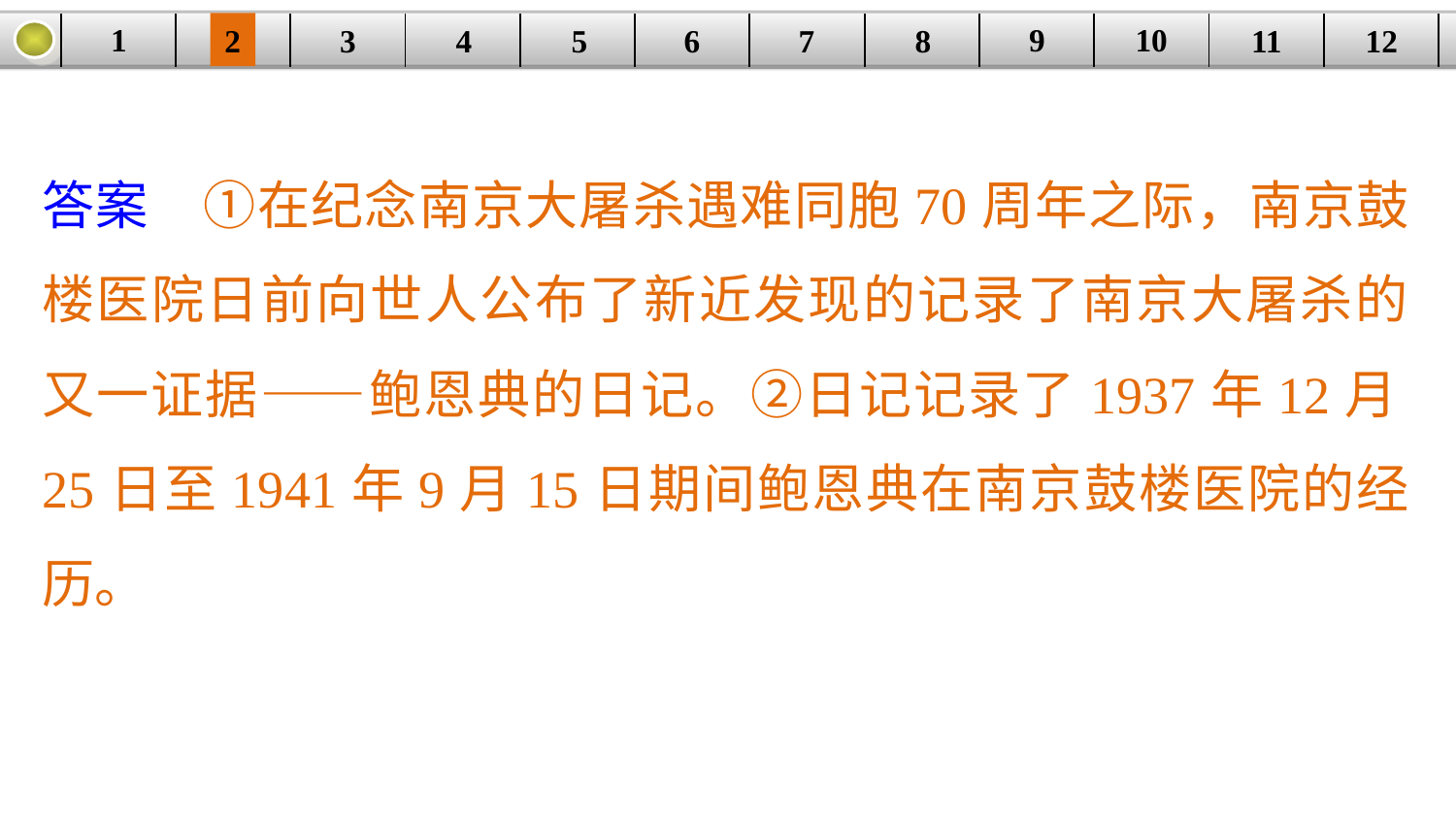

9
10
1
3
4
5
6
8
11
2
12
|  |  |  |  |  |  |  |  |  |  |  |  |
| --- | --- | --- | --- | --- | --- | --- | --- | --- | --- | --- | --- |
7

答案　①在纪念南京大屠杀遇难同胞70周年之际，南京鼓楼医院日前向世人公布了新近发现的记录了南京大屠杀的又一证据——鲍恩典的日记。②日记记录了1937年12月25日至1941年9月15日期间鲍恩典在南京鼓楼医院的经历。